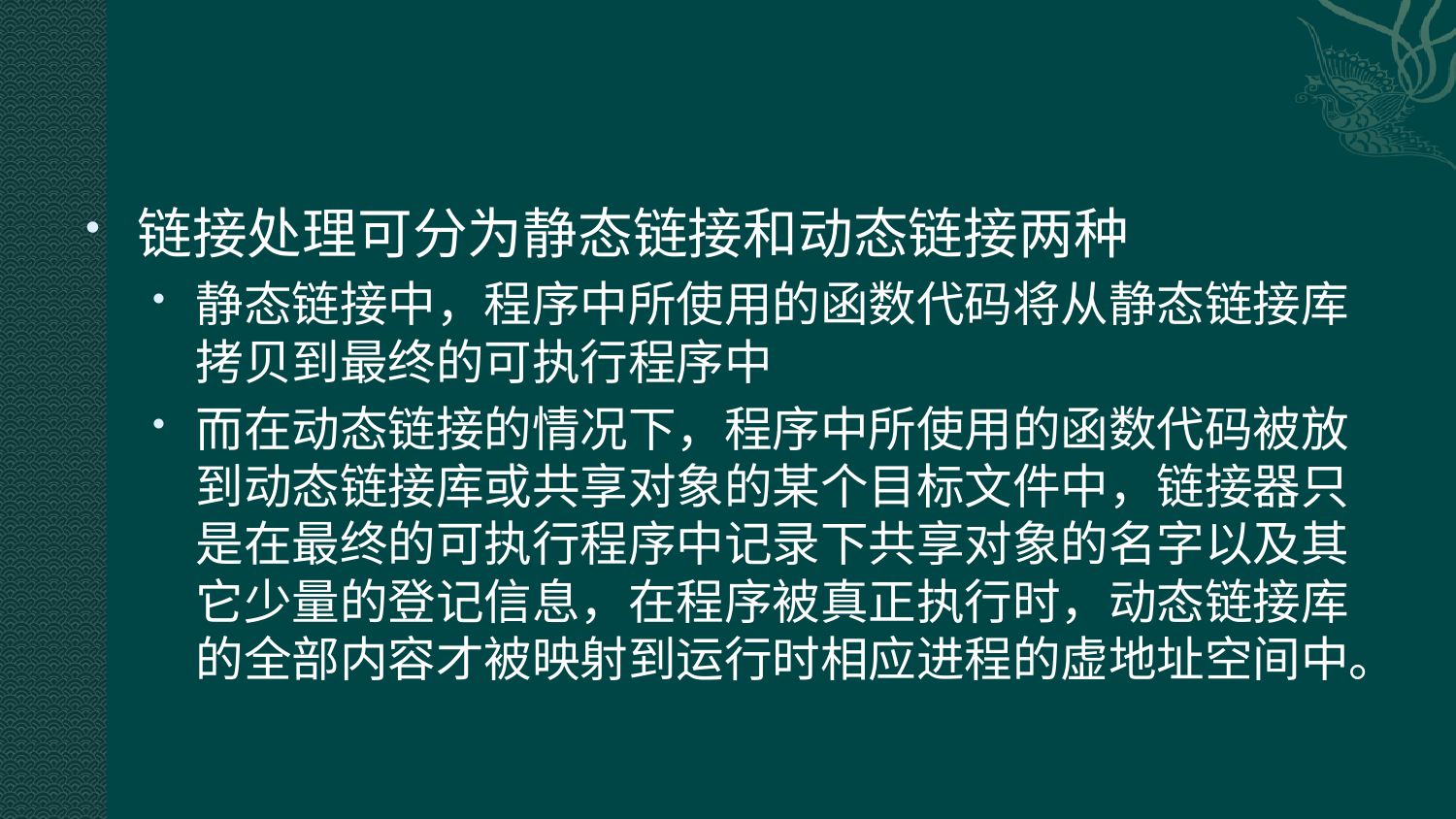

#
链接处理可分为静态链接和动态链接两种
静态链接中，程序中所使用的函数代码将从静态链接库拷贝到最终的可执行程序中
而在动态链接的情况下，程序中所使用的函数代码被放到动态链接库或共享对象的某个目标文件中，链接器只是在最终的可执行程序中记录下共享对象的名字以及其它少量的登记信息，在程序被真正执行时，动态链接库的全部内容才被映射到运行时相应进程的虚地址空间中。